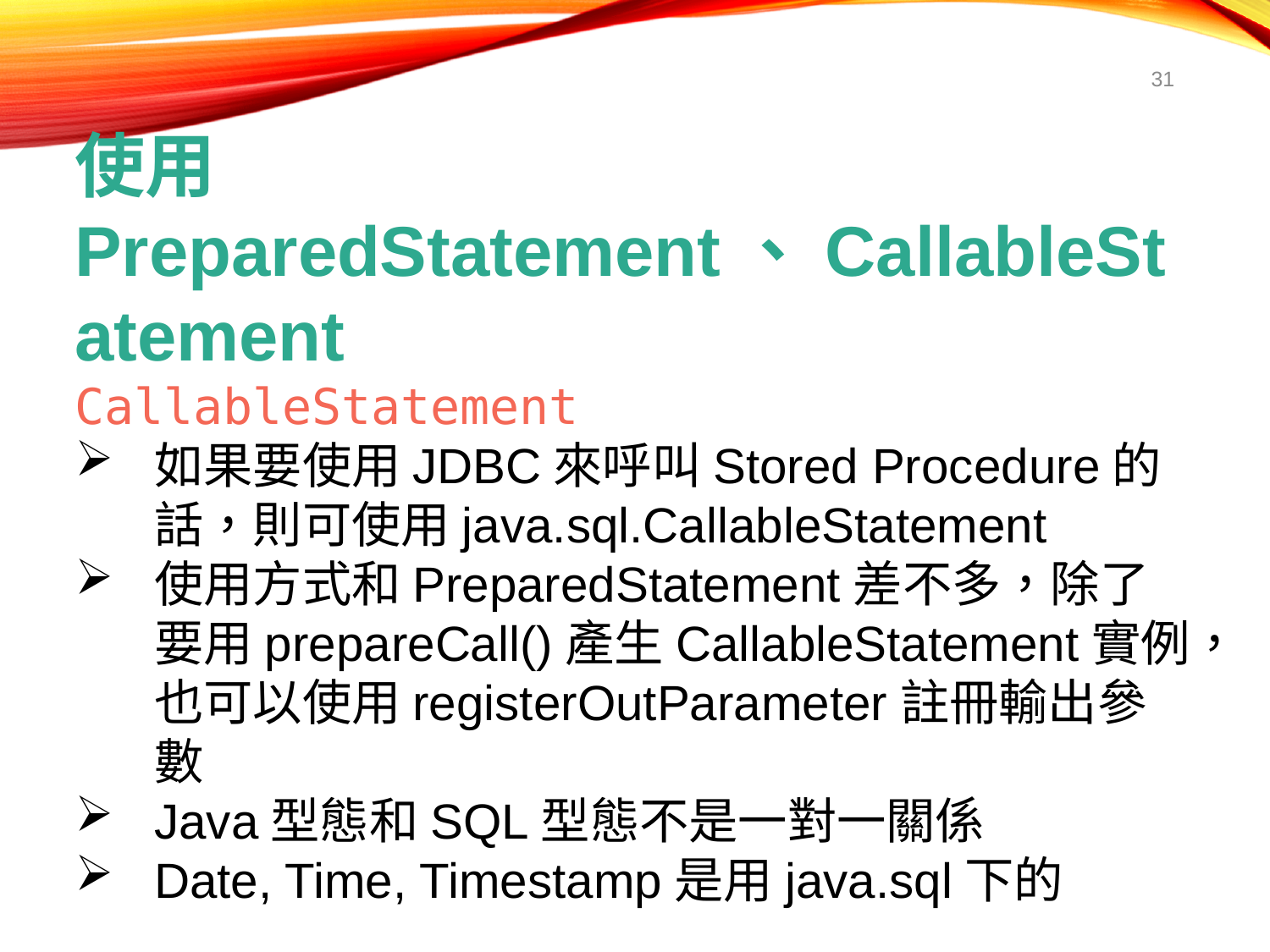

31
使用PreparedStatement、CallableStatement
CallableStatement
如果要使用JDBC來呼叫Stored Procedure的話，則可使用java.sql.CallableStatement
使用方式和PreparedStatement差不多，除了要用prepareCall()產生CallableStatement實例，也可以使用registerOutParameter註冊輸出參數
Java型態和SQL型態不是一對一關係
Date, Time, Timestamp是用java.sql下的